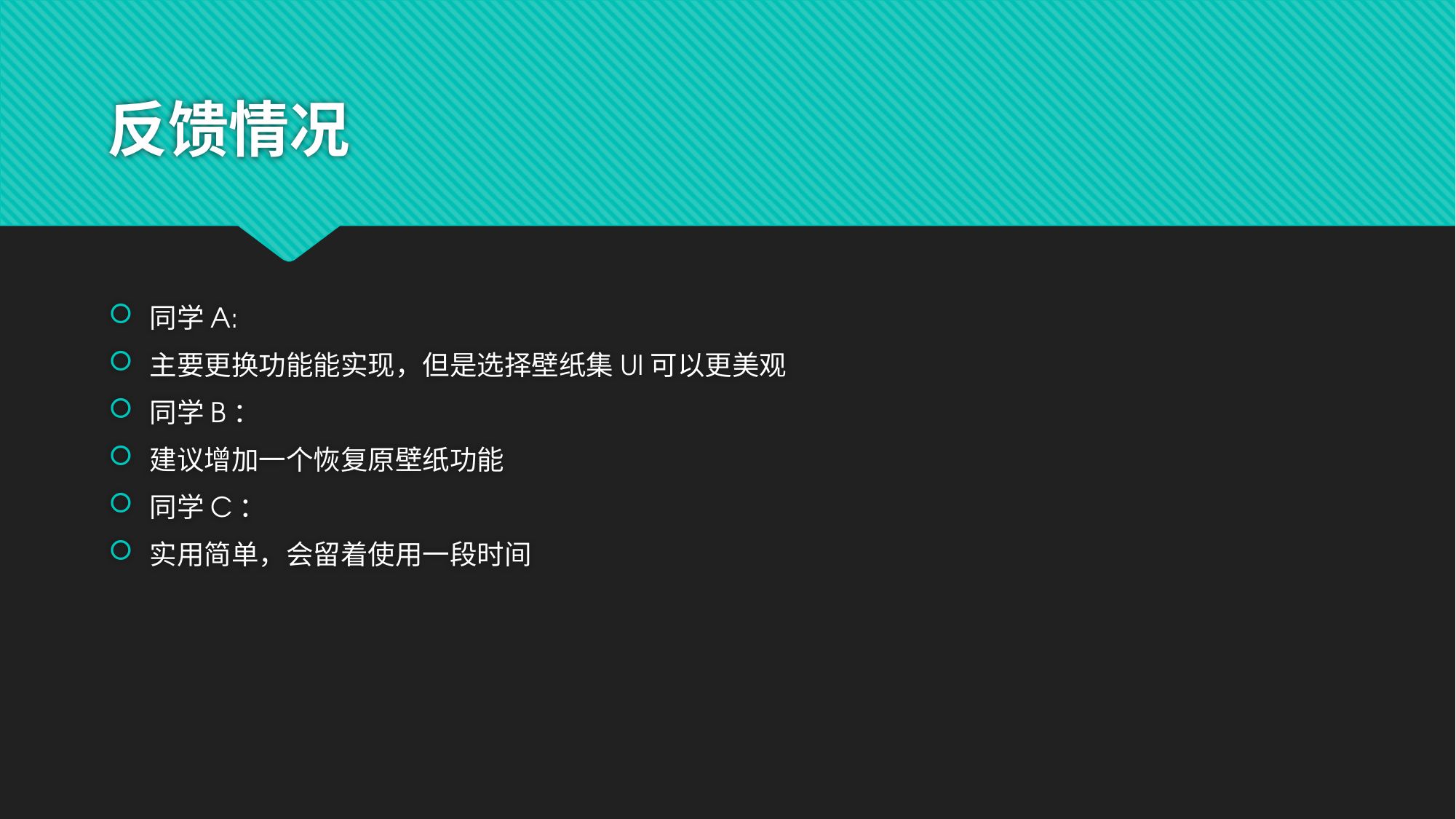

# 反馈情况
同学A:
主要更换功能能实现，但是选择壁纸集UI可以更美观
同学B：
建议增加一个恢复原壁纸功能
同学C：
实用简单，会留着使用一段时间